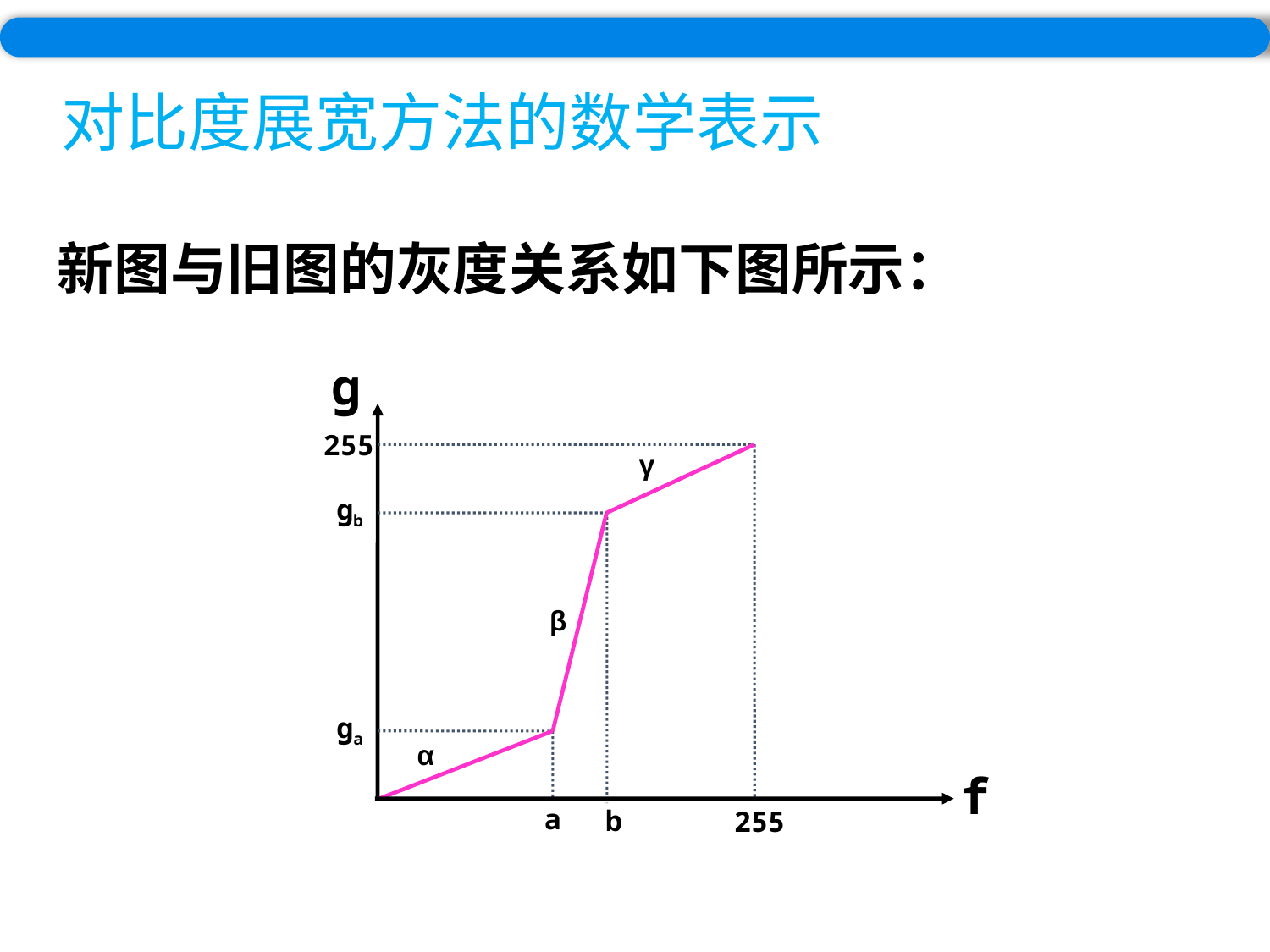

对比度展宽方法的数学表示

新图与旧图的灰度关系如下图所示：
g

255
γ

gb

β

ga

α

f
a
b
255